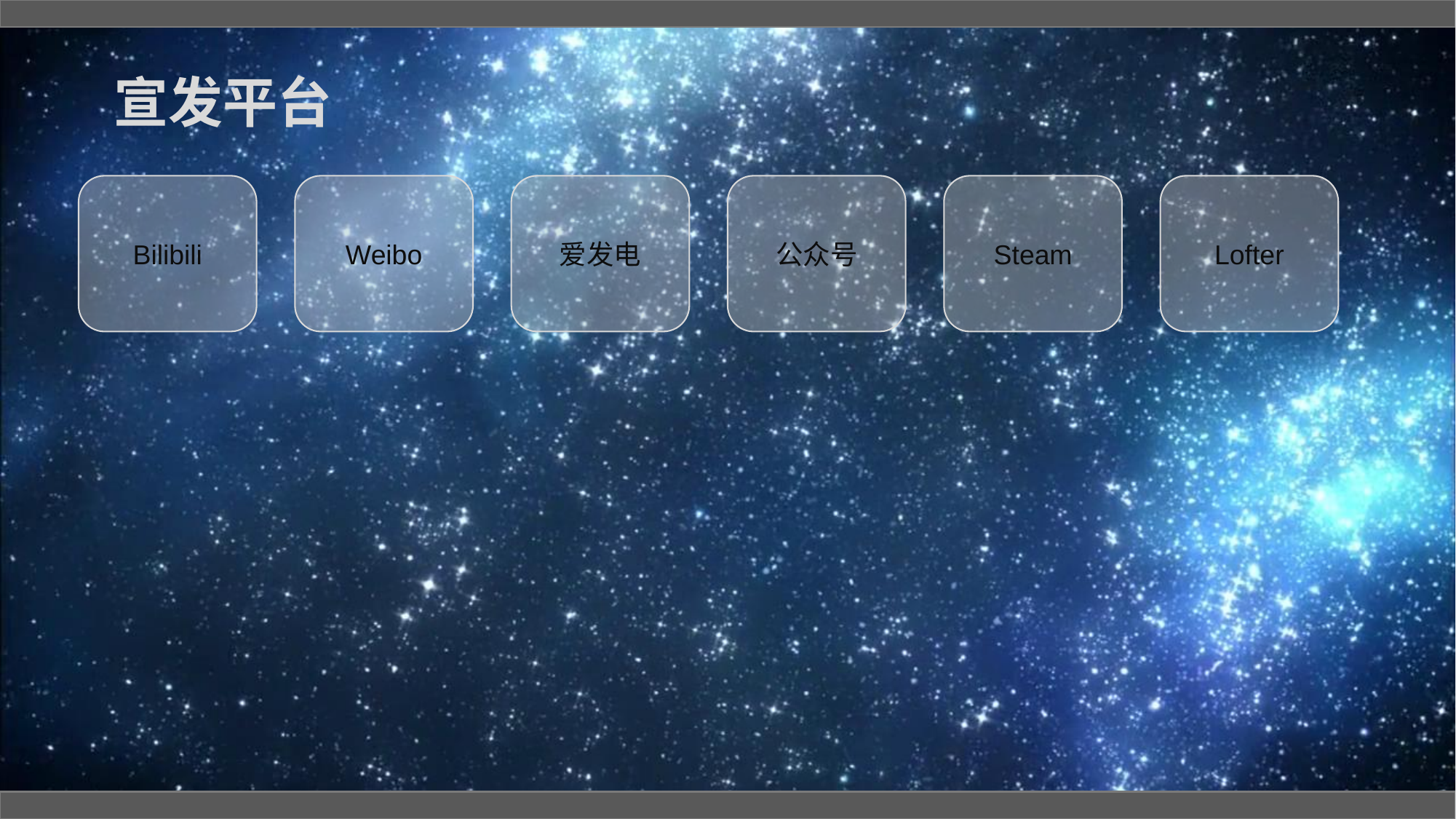

宣发平台
Bilibili
Weibo
爱发电
公众号
Steam
Lofter